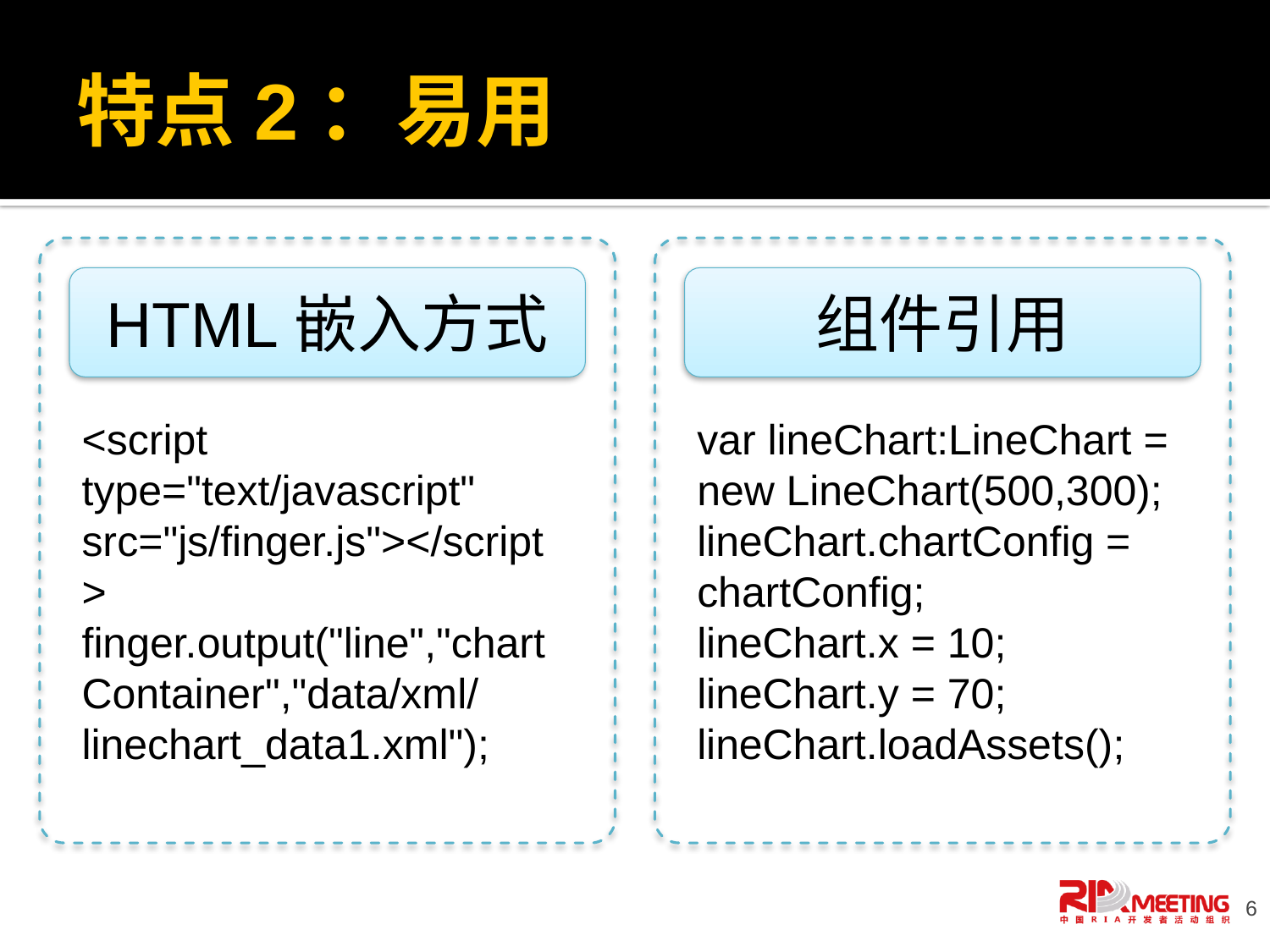

# 特点2：易用

HTML嵌入方式
组件引用
<script type="text/javascript" src="js/finger.js"></script>
finger.output("line","chartContainer","data/xml/linechart_data1.xml");
var lineChart:LineChart = new LineChart(500,300);
lineChart.chartConfig = chartConfig;
lineChart.x = 10;
lineChart.y = 70;
lineChart.loadAssets();
6